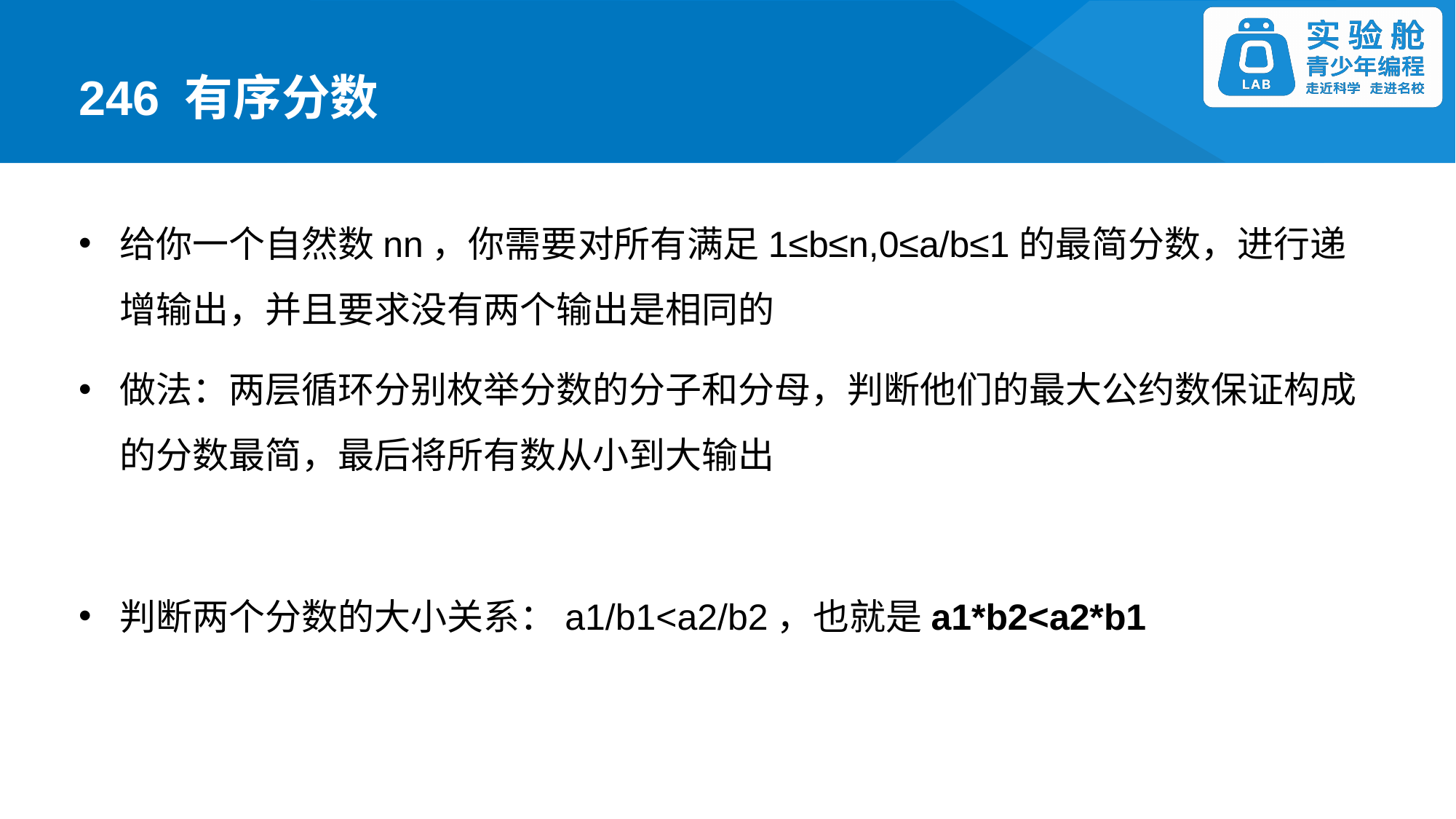

246 有序分数
给你一个自然数nn，你需要对所有满足1≤b≤n,0≤a/b≤1的最简分数，进行递增输出，并且要求没有两个输出是相同的
做法：两层循环分别枚举分数的分子和分母，判断他们的最大公约数保证构成的分数最简，最后将所有数从小到大输出

判断两个分数的大小关系：a1/b1<a2/b2，也就是a1*b2<a2*b1